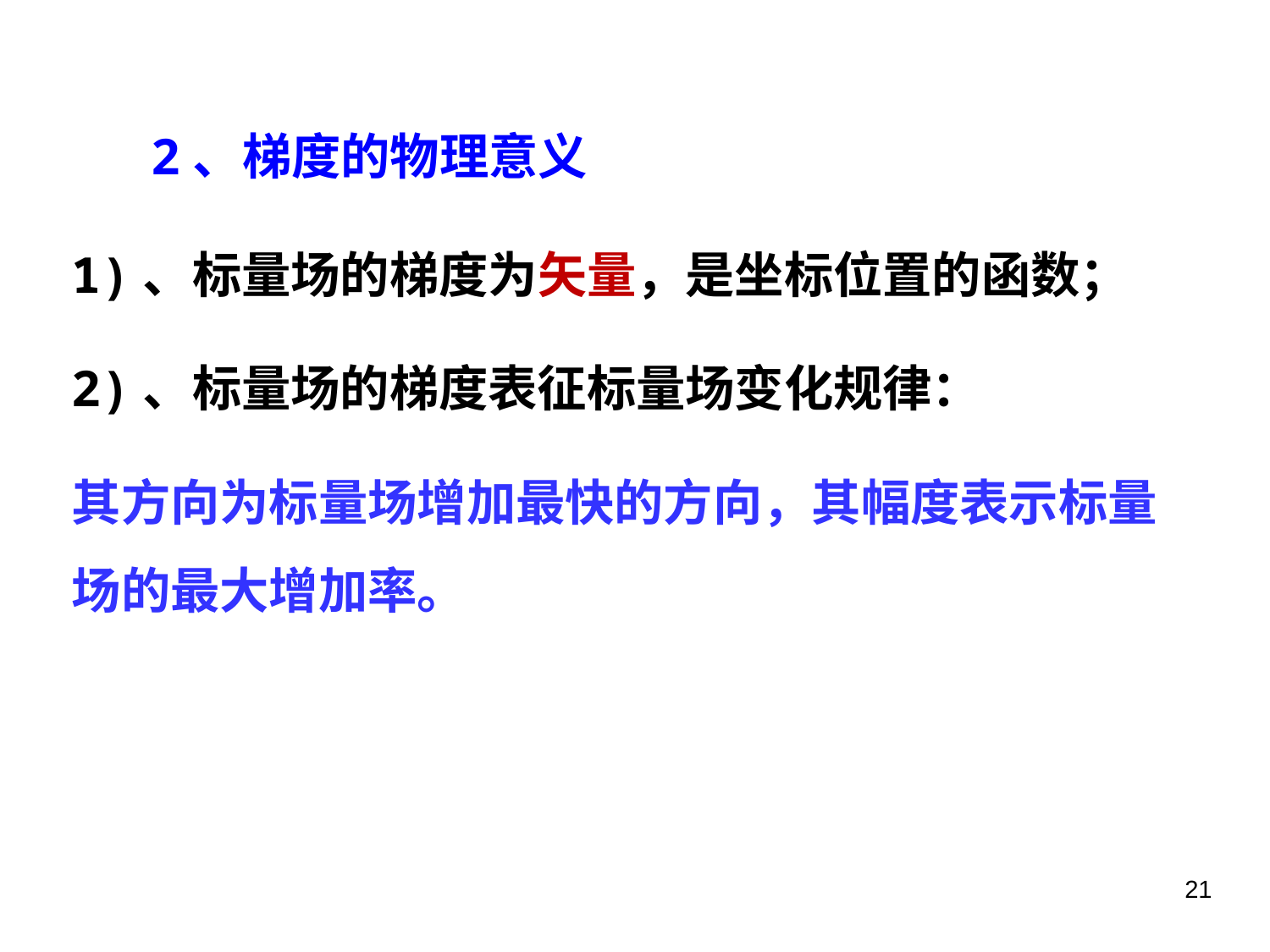

2、梯度的物理意义
1)、标量场的梯度为矢量，是坐标位置的函数；
2)、标量场的梯度表征标量场变化规律：
其方向为标量场增加最快的方向，其幅度表示标量场的最大增加率。
21